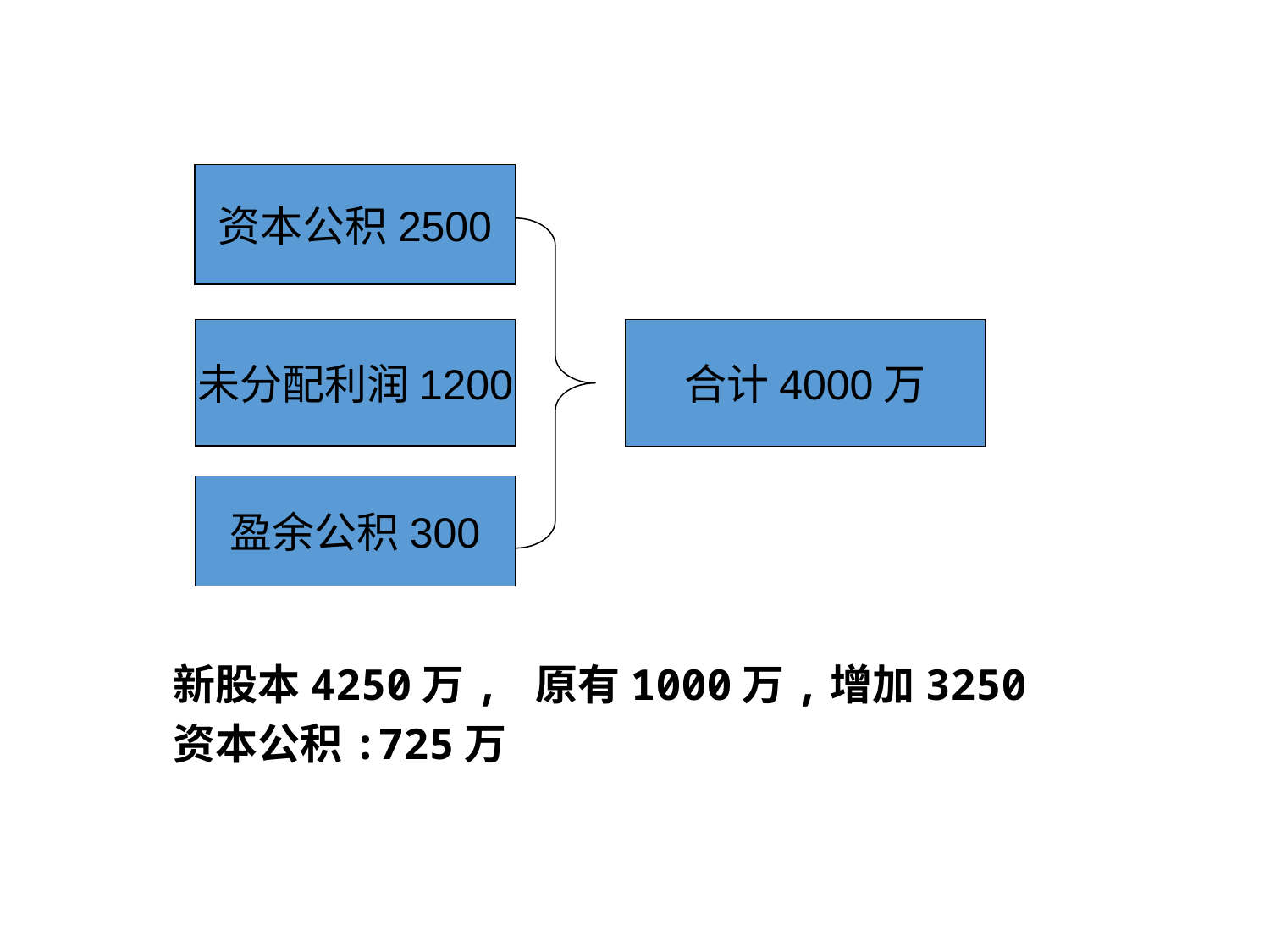

#
资本公积2500

未分配利润1200
合计4000万
盈余公积300
新股本4250万, 原有1000万,增加3250
资本公积:725万